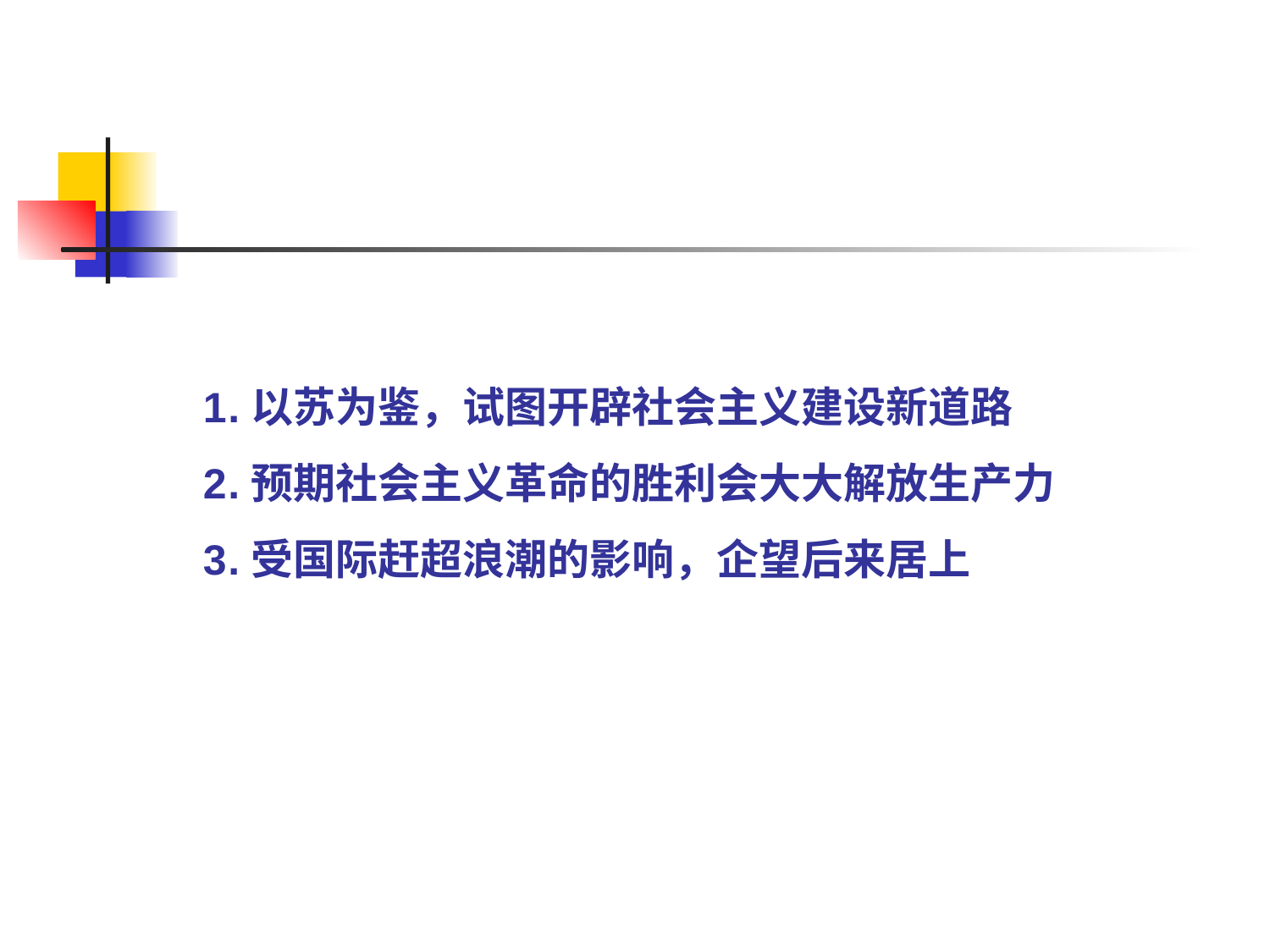

以苏为鉴，试图开辟社会主义建设新道路
预期社会主义革命的胜利会大大解放生产力
受国际赶超浪潮的影响，企望后来居上